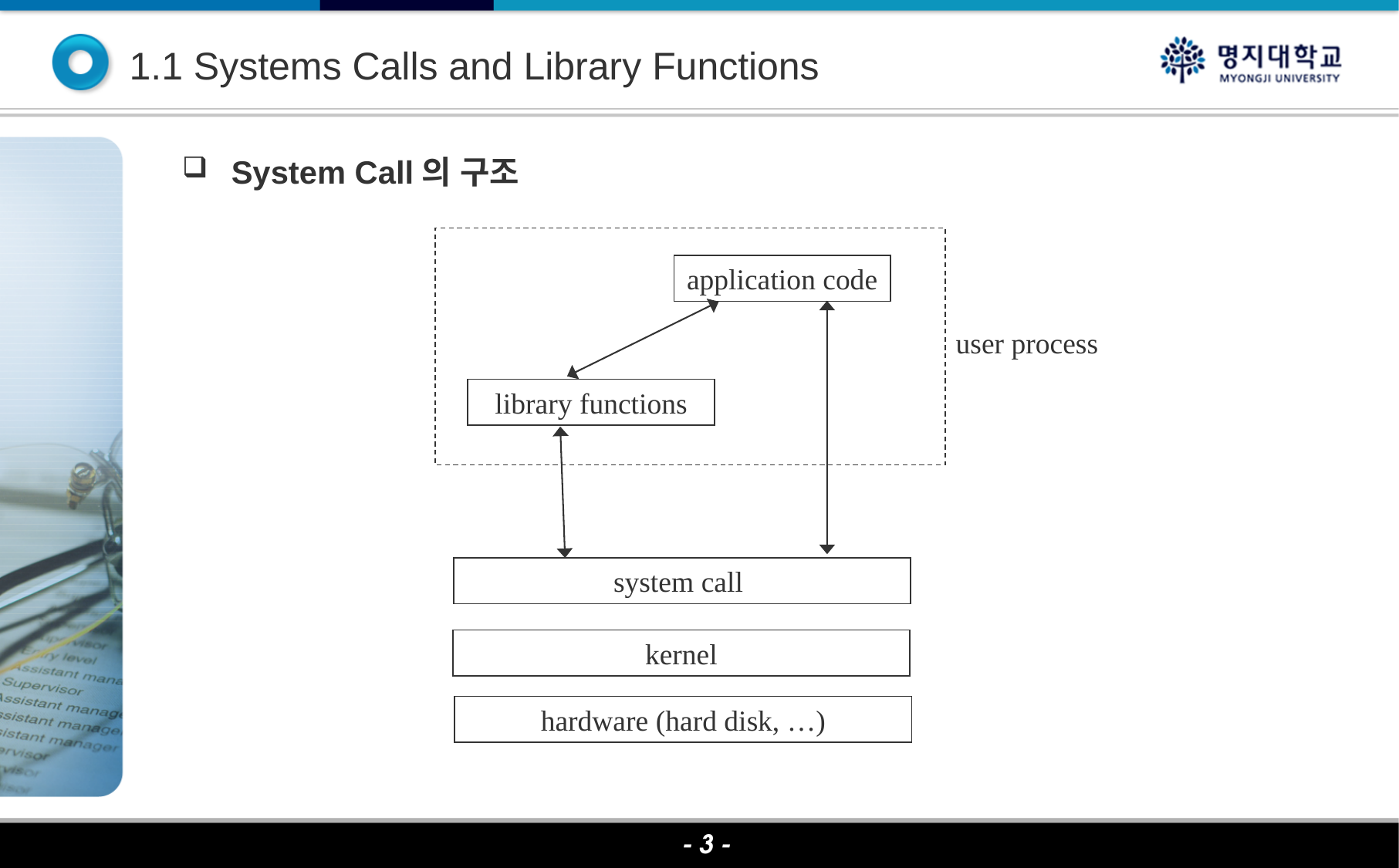

# 1.1 Systems Calls and Library Functions
System Call의 구조

application code

user process
library functions

system call
kernel
hardware (hard disk, …)
- 3 -